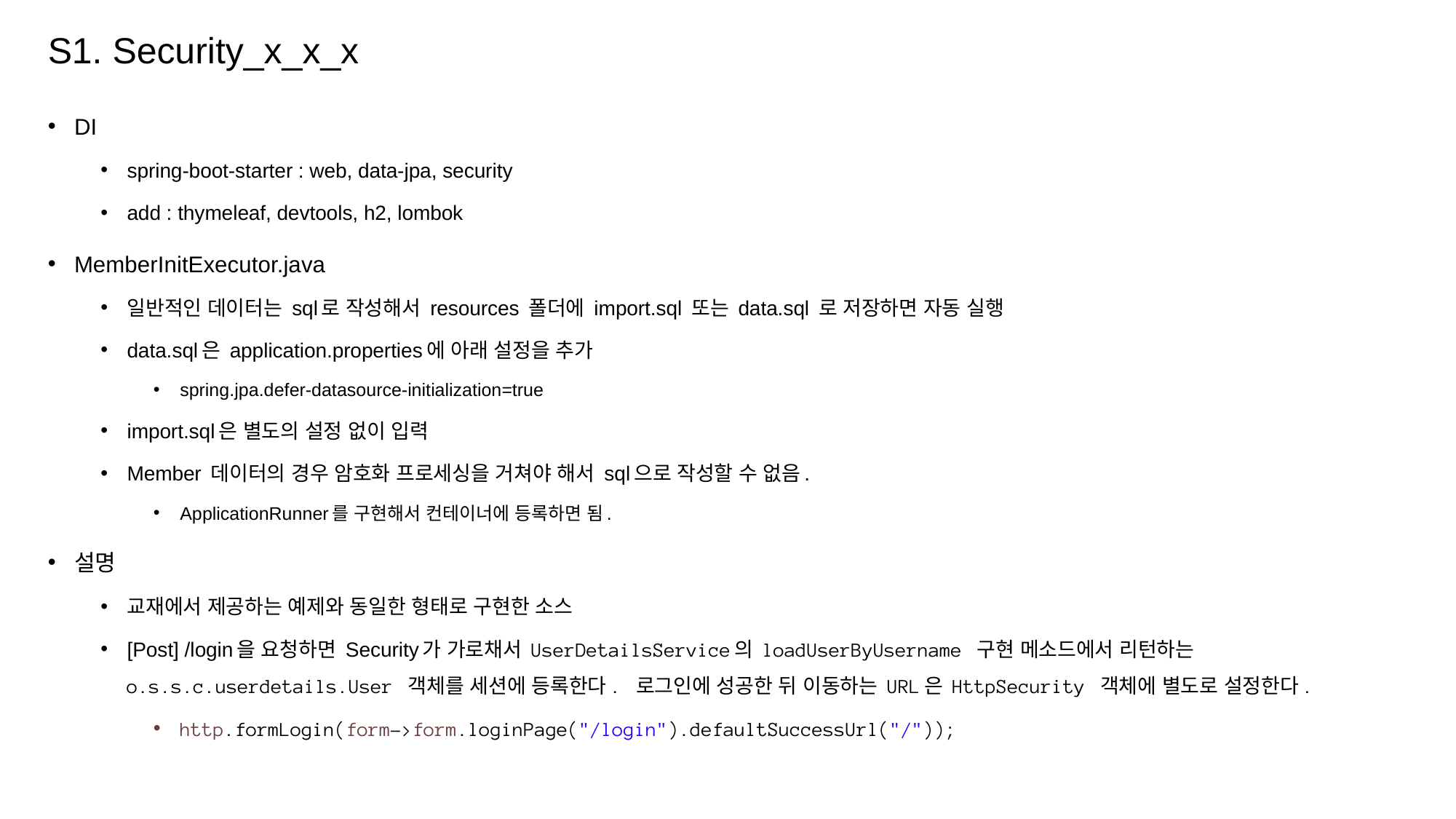

# S1. Security_x_x_x
DI
spring-boot-starter : web, data-jpa, security
add : thymeleaf, devtools, h2, lombok
MemberInitExecutor.java
일반적인 데이터는 sql로 작성해서 resources 폴더에 import.sql 또는 data.sql 로 저장하면 자동 실행
data.sql은 application.properties에 아래 설정을 추가
spring.jpa.defer-datasource-initialization=true
import.sql은 별도의 설정 없이 입력
Member 데이터의 경우 암호화 프로세싱을 거쳐야 해서 sql으로 작성할 수 없음.
ApplicationRunner를 구현해서 컨테이너에 등록하면 됨.
설명
교재에서 제공하는 예제와 동일한 형태로 구현한 소스
[Post] /login을 요청하면 Security가 가로채서 UserDetailsService의 loadUserByUsername 구현 메소드에서 리턴하는 o.s.s.c.userdetails.User 객체를 세션에 등록한다. 로그인에 성공한 뒤 이동하는 URL은 HttpSecurity 객체에 별도로 설정한다.
http.formLogin(form->form.loginPage("/login").defaultSuccessUrl("/"));